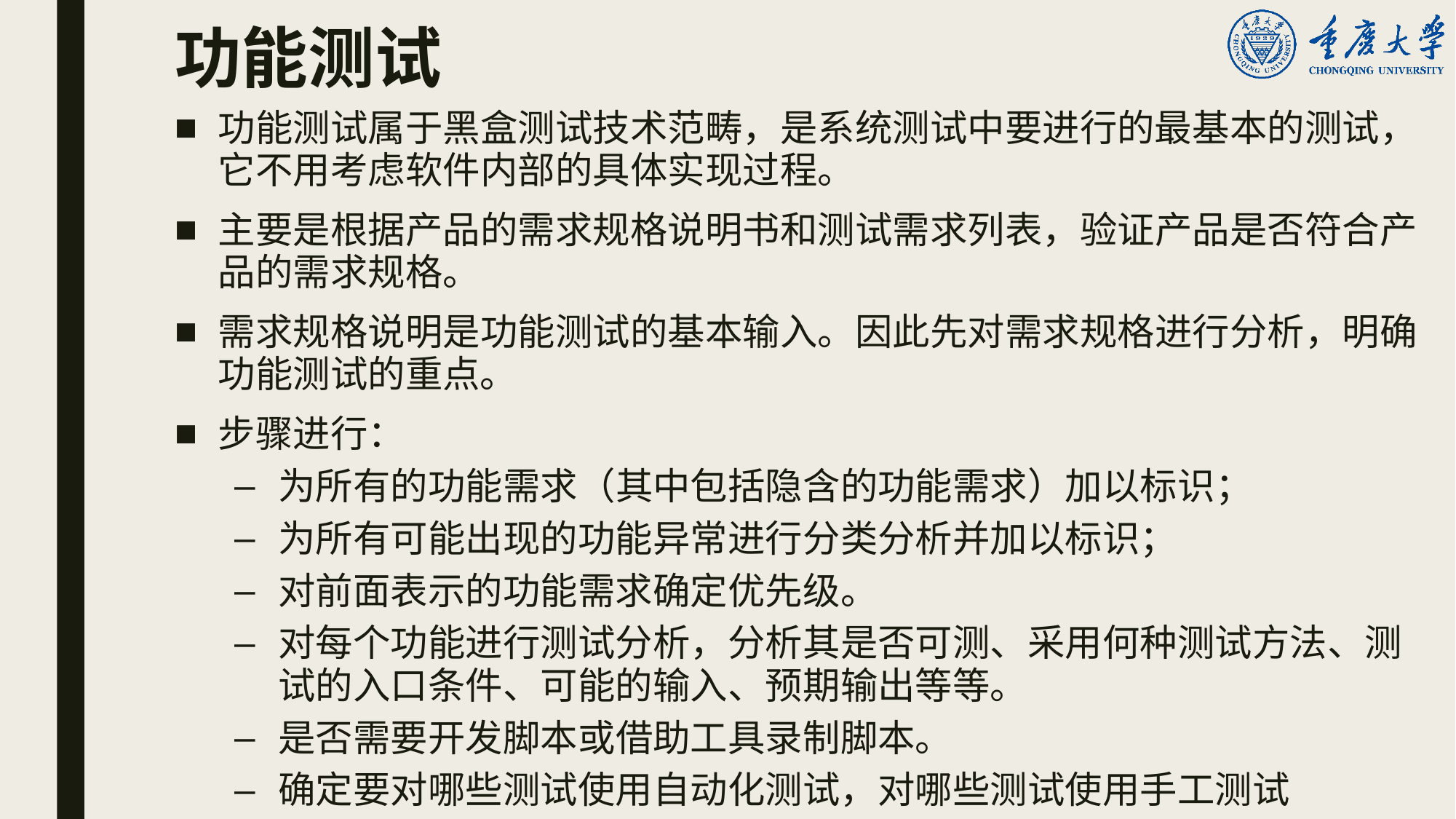

# 功能测试
功能测试属于黑盒测试技术范畴，是系统测试中要进行的最基本的测试，它不用考虑软件内部的具体实现过程。
主要是根据产品的需求规格说明书和测试需求列表，验证产品是否符合产品的需求规格。
需求规格说明是功能测试的基本输入。因此先对需求规格进行分析，明确功能测试的重点。
步骤进行：
为所有的功能需求（其中包括隐含的功能需求）加以标识；
为所有可能出现的功能异常进行分类分析并加以标识；
对前面表示的功能需求确定优先级。
对每个功能进行测试分析，分析其是否可测、采用何种测试方法、测试的入口条件、可能的输入、预期输出等等。
是否需要开发脚本或借助工具录制脚本。
确定要对哪些测试使用自动化测试，对哪些测试使用手工测试